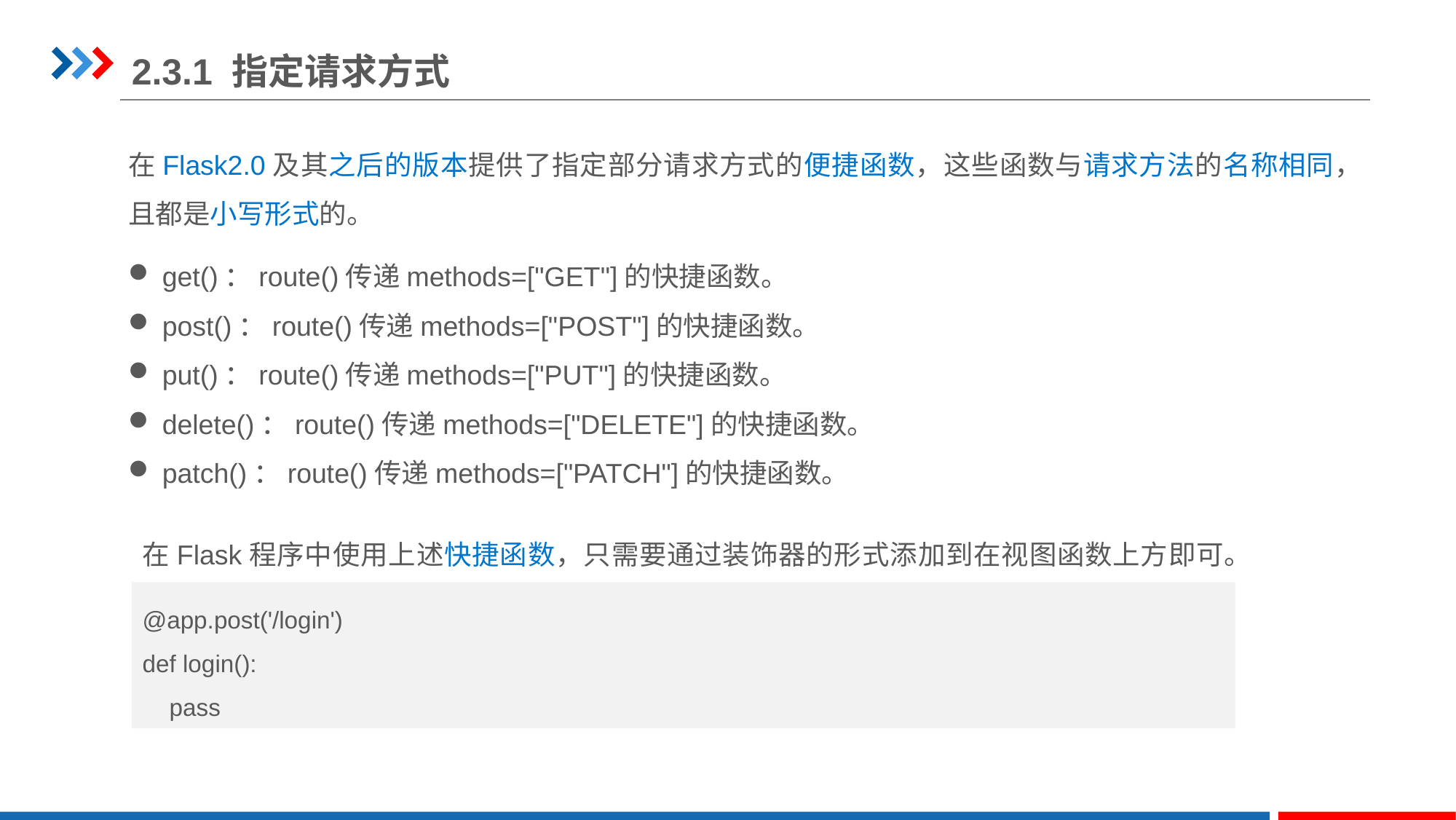

2.3.1 指定请求方式
在Flask2.0及其之后的版本提供了指定部分请求方式的便捷函数，这些函数与请求方法的名称相同，且都是小写形式的。
get()：route()传递methods=["GET"]的快捷函数。
post()：route()传递methods=["POST"]的快捷函数。
put()：route()传递methods=["PUT"]的快捷函数。
delete()：route()传递methods=["DELETE"]的快捷函数。
patch()：route()传递methods=["PATCH"]的快捷函数。
在Flask程序中使用上述快捷函数，只需要通过装饰器的形式添加到在视图函数上方即可。
@app.post('/login')
def login():
    pass